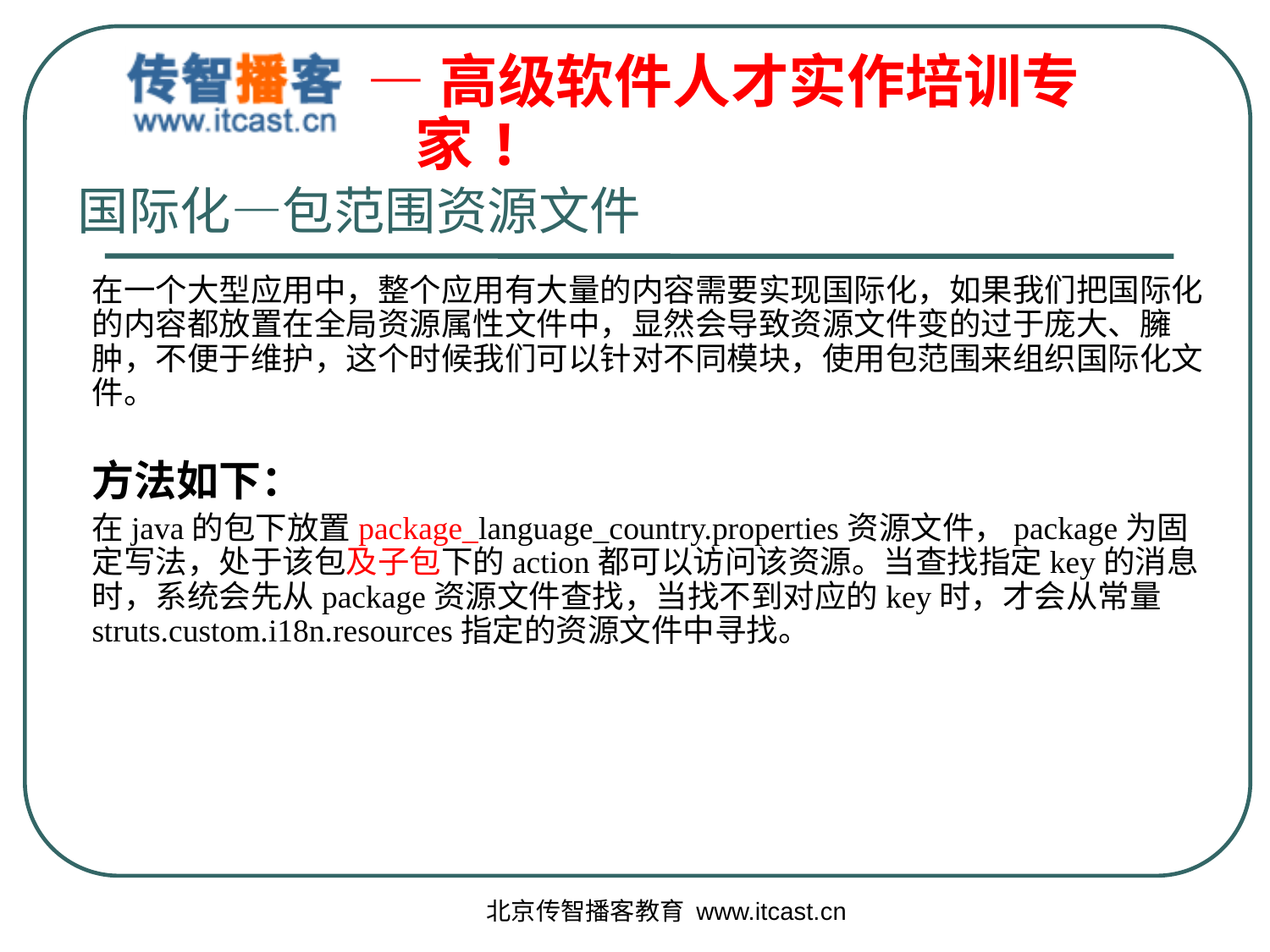

国际化—包范围资源文件
在一个大型应用中，整个应用有大量的内容需要实现国际化，如果我们把国际化的内容都放置在全局资源属性文件中，显然会导致资源文件变的过于庞大、臃肿，不便于维护，这个时候我们可以针对不同模块，使用包范围来组织国际化文件。

方法如下：
在java的包下放置package_language_country.properties资源文件，package为固定写法，处于该包及子包下的action都可以访问该资源。当查找指定key的消息时，系统会先从package资源文件查找，当找不到对应的key时，才会从常量struts.custom.i18n.resources指定的资源文件中寻找。
北京传智播客教育 www.itcast.cn